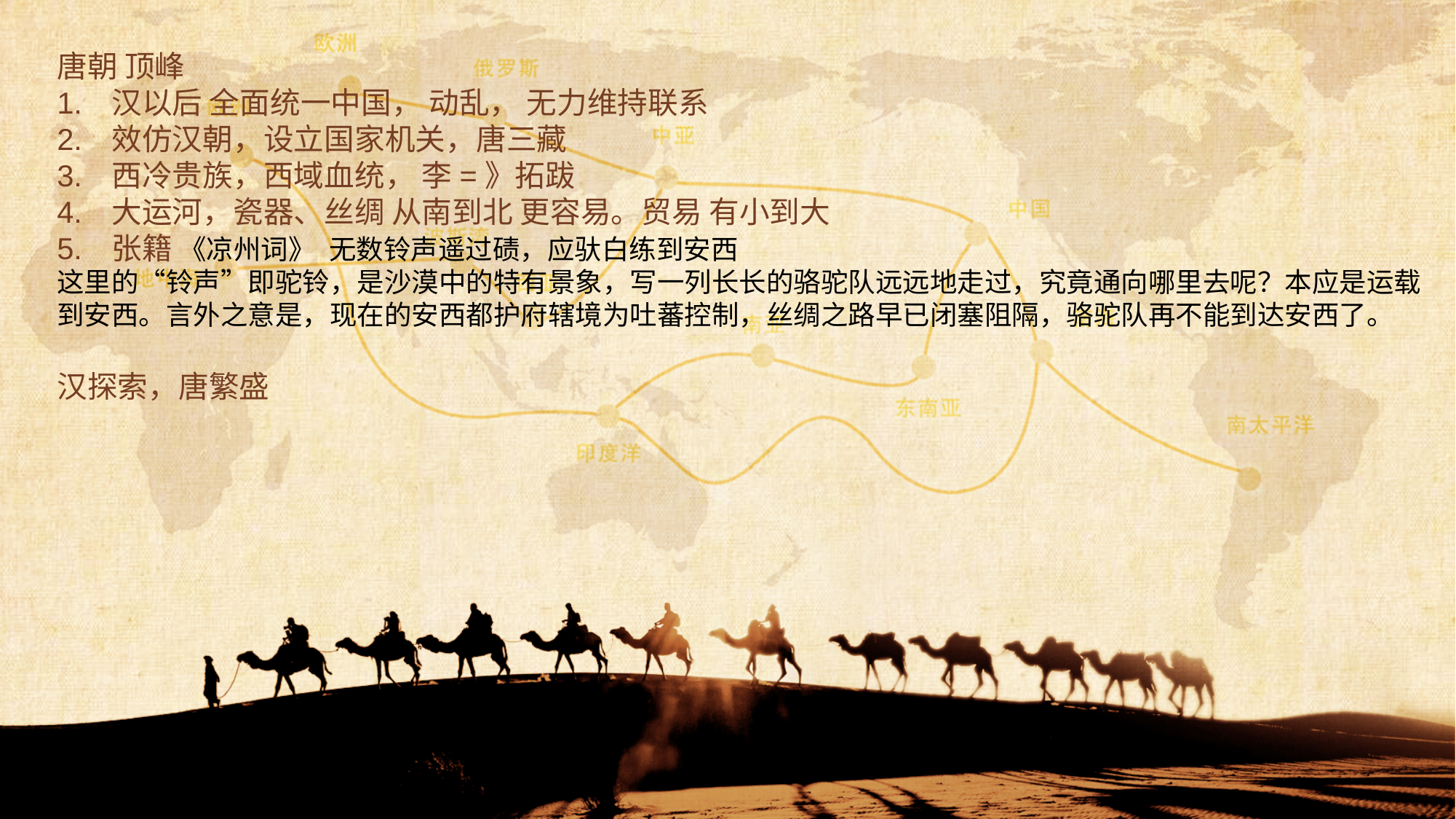

唐朝 顶峰
汉以后 全面统一中国， 动乱， 无力维持联系
效仿汉朝，设立国家机关，唐三藏
西冷贵族，西域血统， 李=》拓跋
大运河，瓷器、丝绸 从南到北 更容易。贸易 有小到大
张籍 《凉州词》  无数铃声遥过碛，应驮白练到安西
这里的“铃声”即驼铃，是沙漠中的特有景象，写一列长长的骆驼队远远地走过，究竟通向哪里去呢？本应是运载到安西。言外之意是，现在的安西都护府辖境为吐蕃控制，丝绸之路早已闭塞阻隔，骆驼队再不能到达安西了。

汉探索，唐繁盛